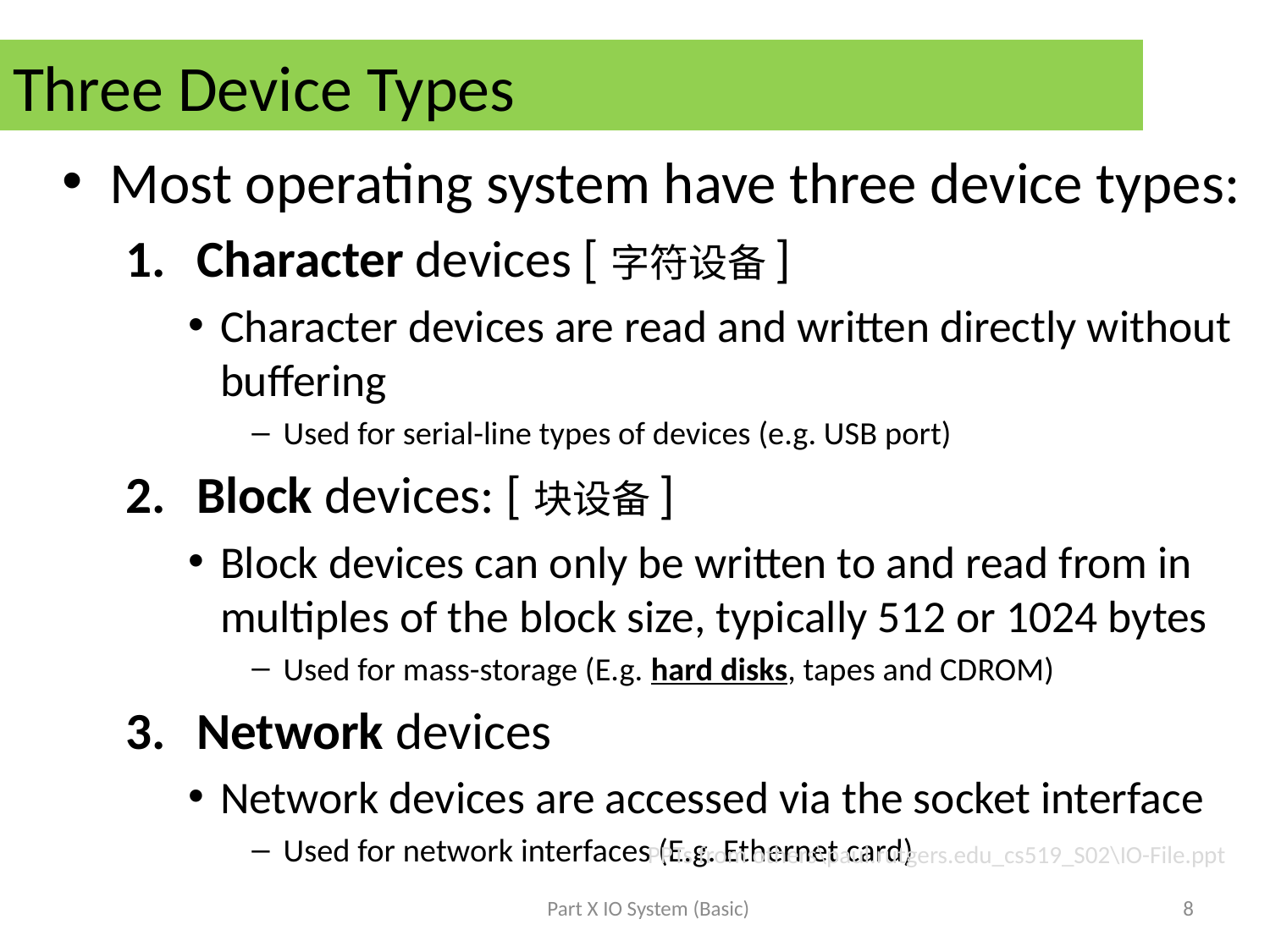

# Three Device Types
Most operating system have three device types:
Character devices [字符设备]
Character devices are read and written directly without buffering
Used for serial-line types of devices (e.g. USB port)
Block devices: [块设备]
Block devices can only be written to and read from in multiples of the block size, typically 512 or 1024 bytes
Used for mass-storage (E.g. hard disks, tapes and CDROM)
Network devices
Network devices are accessed via the socket interface
Used for network interfaces (E.g. Ethernet card)
PPTs from others\paul.rutgers.edu_cs519_S02\IO-File.ppt
Part X IO System (Basic)
8